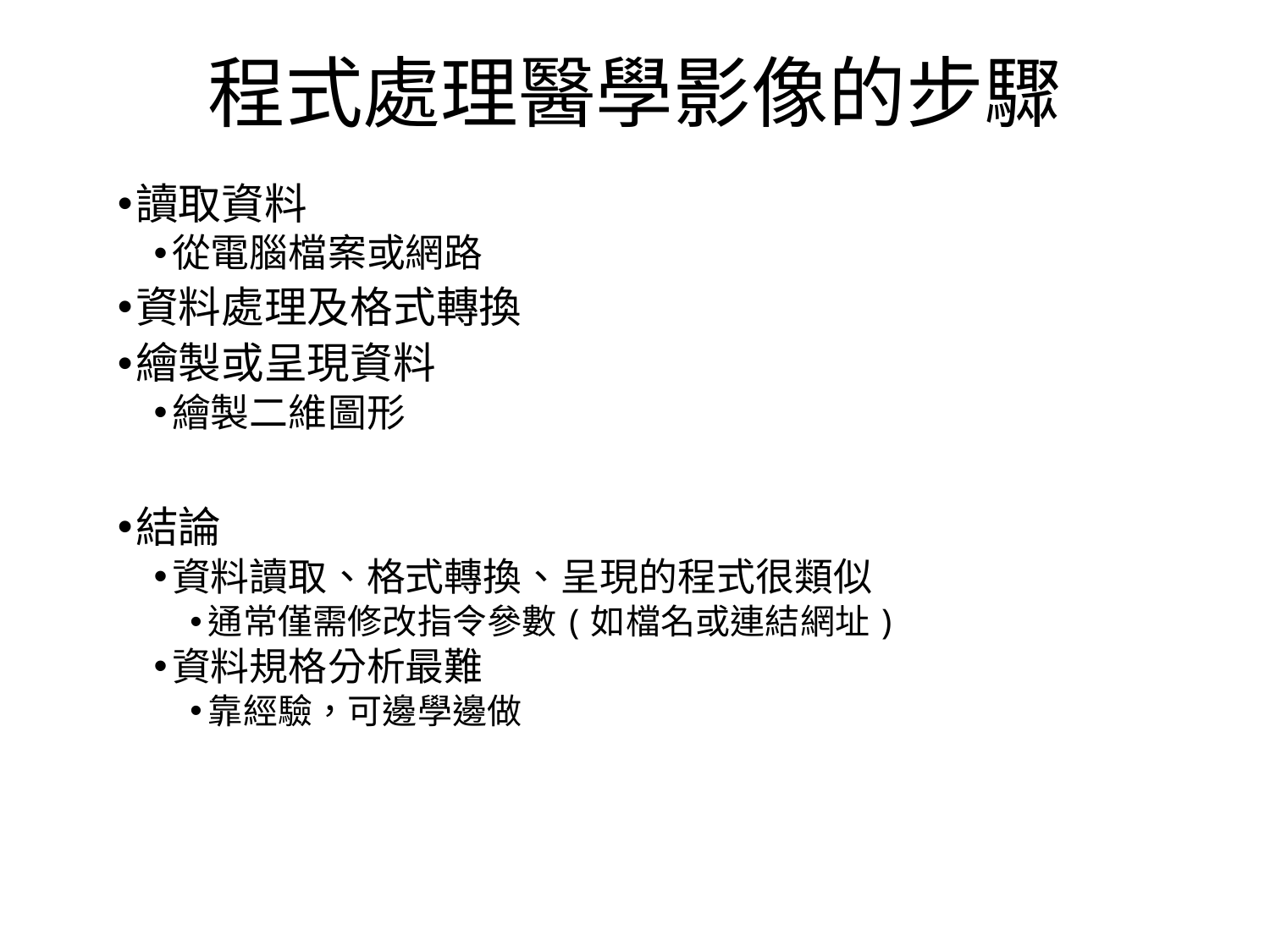

# 程式處理醫學影像的步驟
讀取資料
從電腦檔案或網路
資料處理及格式轉換
繪製或呈現資料
繪製二維圖形

結論
資料讀取、格式轉換、呈現的程式很類似
通常僅需修改指令參數(如檔名或連結網址)
資料規格分析最難
靠經驗，可邊學邊做